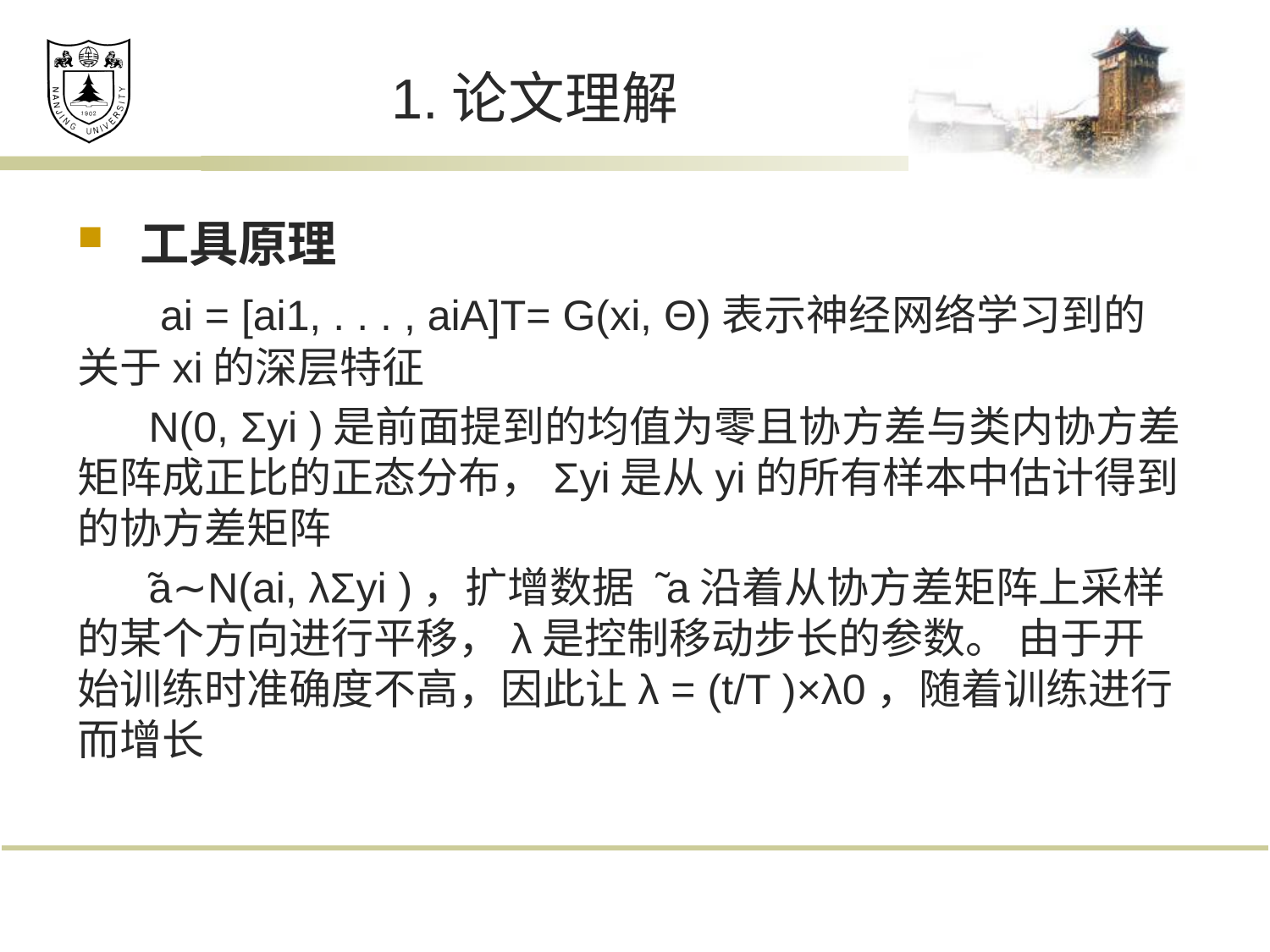

# 1.论文理解
工具原理
      ai = [ai1, . . . , aiA]T= G(xi, Θ)表示神经网络学习到的关于xi的深层特征
      N(0, Σyi )是前面提到的均值为零且协方差与类内协方差矩阵成正比的正态分布，Σyi是从yi的所有样本中估计得到的协方差矩阵
      ̃a∼N(ai, λΣyi )，扩增数据  ̃a沿着从协方差矩阵上采样的某个方向进行平移，λ是控制移动步长的参数。 由于开始训练时准确度不高，因此让λ = (t/T )×λ0，随着训练进行而增长

4